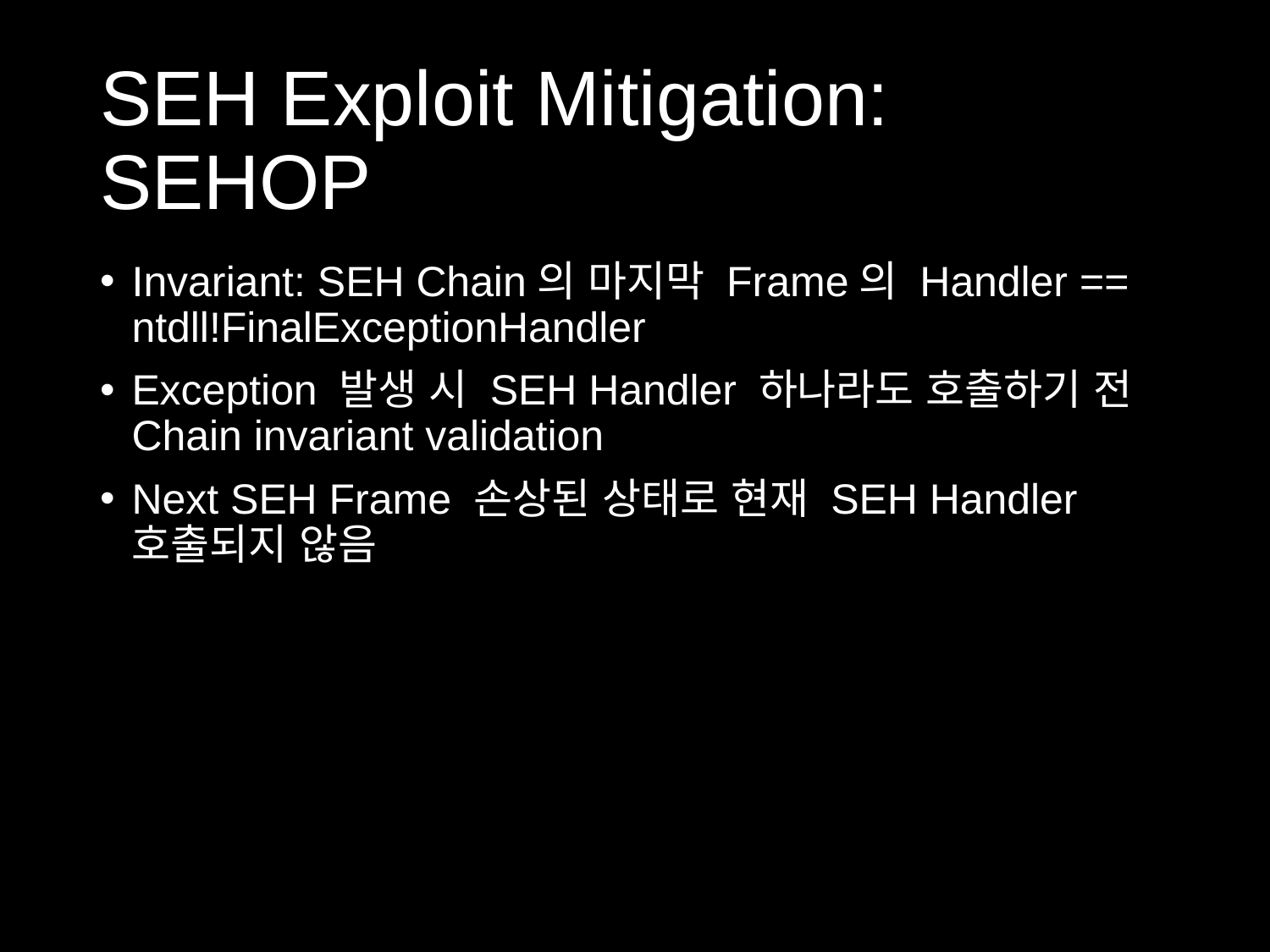

# SEH Exploit Mitigation: SEHOP
Invariant: SEH Chain의 마지막 Frame의 Handler == ntdll!FinalExceptionHandler
Exception 발생 시 SEH Handler 하나라도 호출하기 전 Chain invariant validation
Next SEH Frame 손상된 상태로 현재 SEH Handler 호출되지 않음